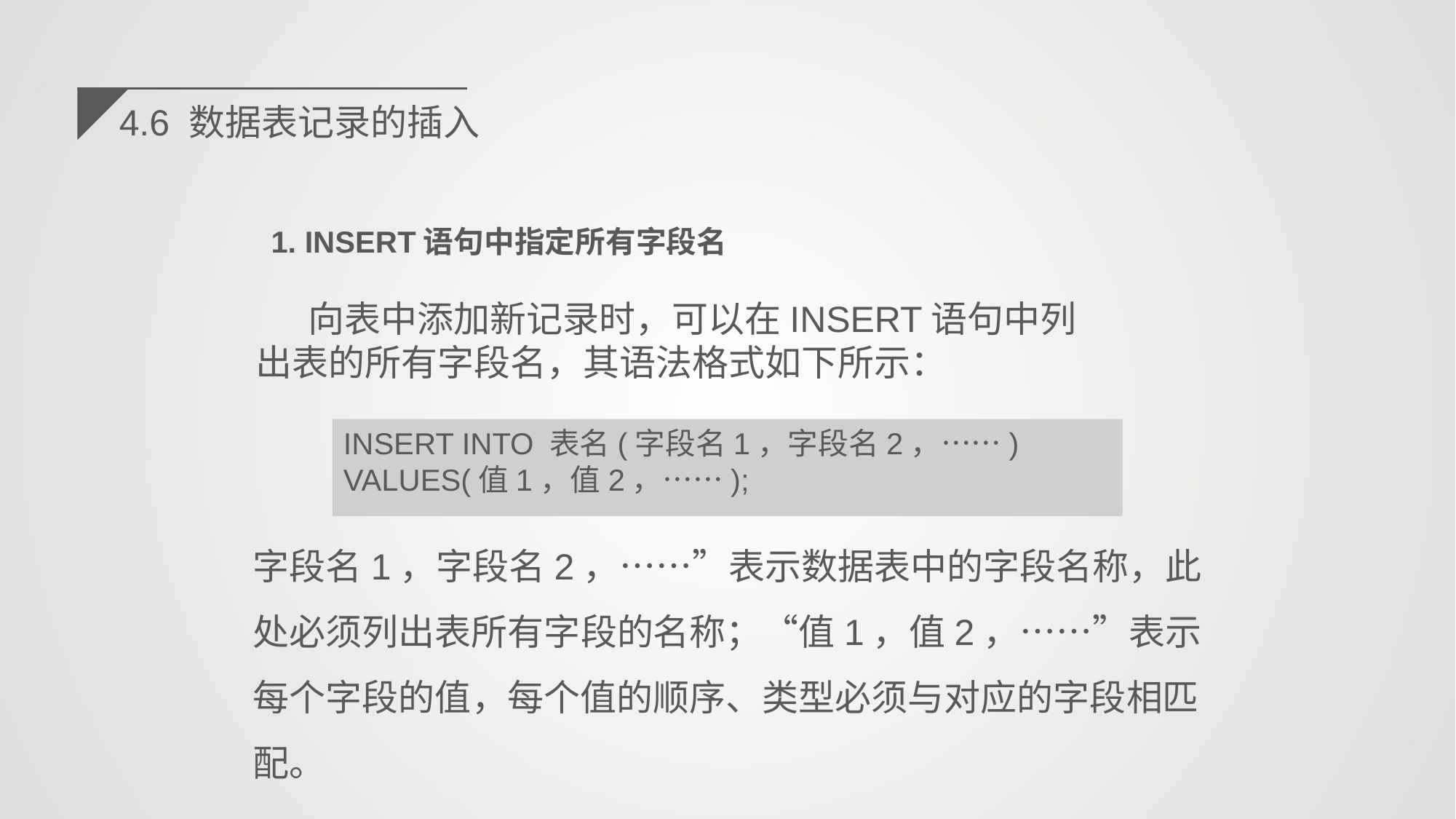

4.6 数据表记录的插入

1. INSERT语句中指定所有字段名

      向表中添加新记录时，可以在INSERT语句中列出表的所有字段名，其语法格式如下所示：

INSERT INTO 表名(字段名1，字段名2，……)
VALUES(值1，值2，……);

字段名1，字段名2，……”表示数据表中的字段名称，此处必须列出表所有字段的名称；“值1，值2，……”表示每个字段的值，每个值的顺序、类型必须与对应的字段相匹配。